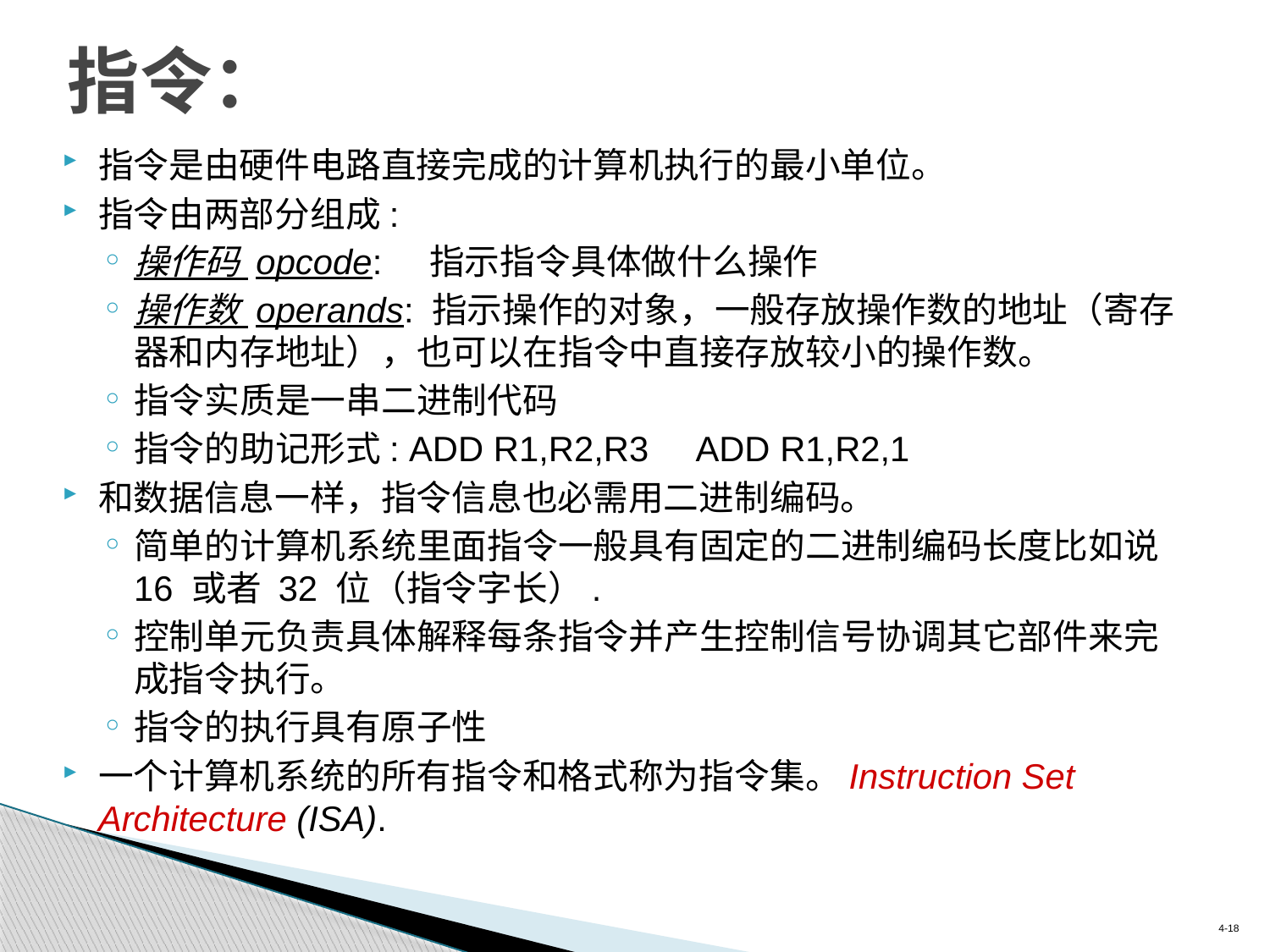

# 指令：
指令是由硬件电路直接完成的计算机执行的最小单位。
指令由两部分组成:
操作码 opcode:    指示指令具体做什么操作
操作数 operands: 指示操作的对象，一般存放操作数的地址（寄存器和内存地址），也可以在指令中直接存放较小的操作数。
指令实质是一串二进制代码
指令的助记形式: ADD R1,R2,R3     ADD R1,R2,1
和数据信息一样，指令信息也必需用二进制编码。
简单的计算机系统里面指令一般具有固定的二进制编码长度比如说16 或者 32 位（指令字长）.
控制单元负责具体解释每条指令并产生控制信号协调其它部件来完成指令执行。
指令的执行具有原子性
一个计算机系统的所有指令和格式称为指令集。Instruction Set Architecture (ISA).
4-18